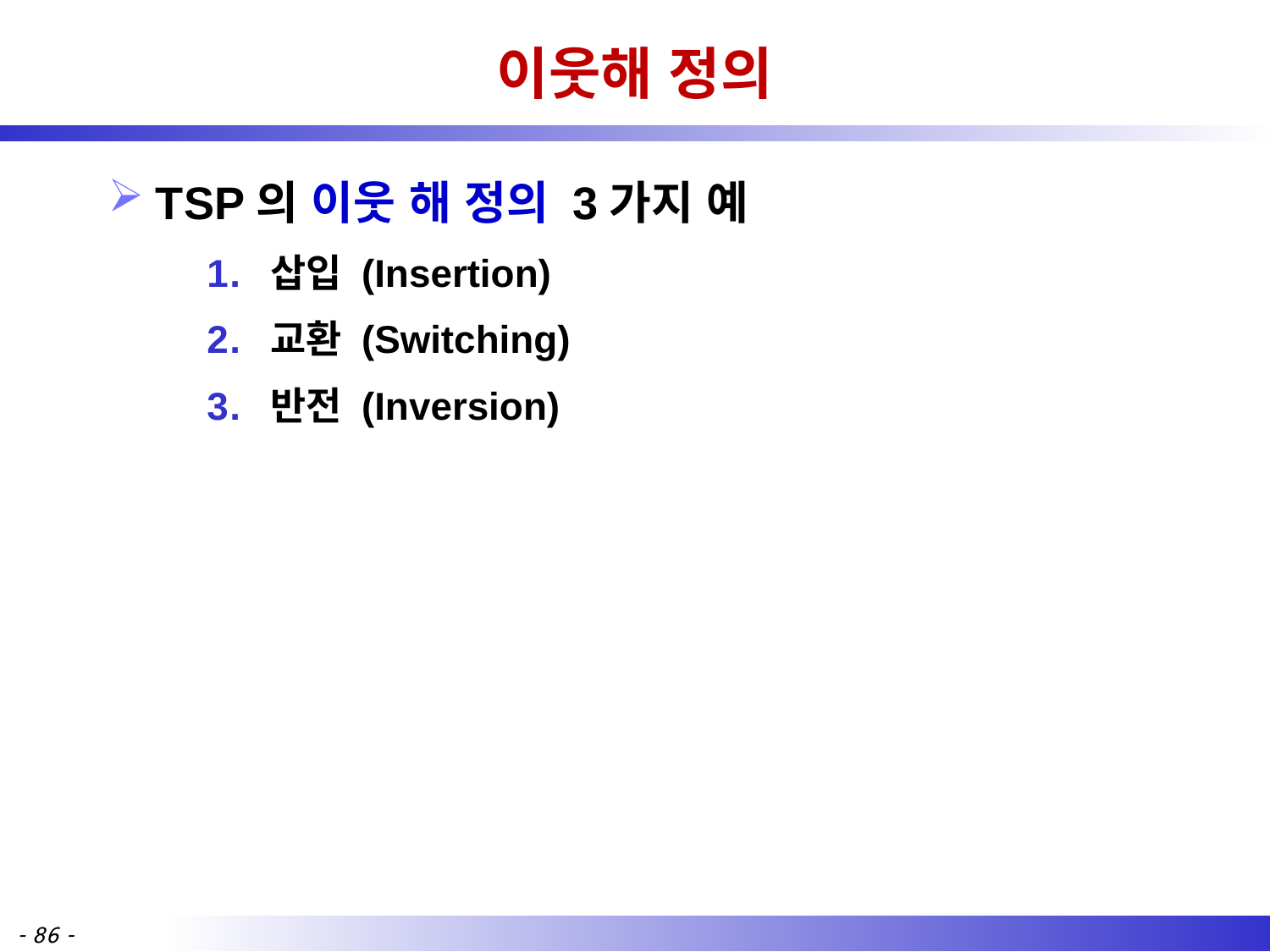

# 이웃해 정의
TSP의 이웃 해 정의 3가지 예
삽입 (Insertion)
교환 (Switching)
반전 (Inversion)
- 86 -